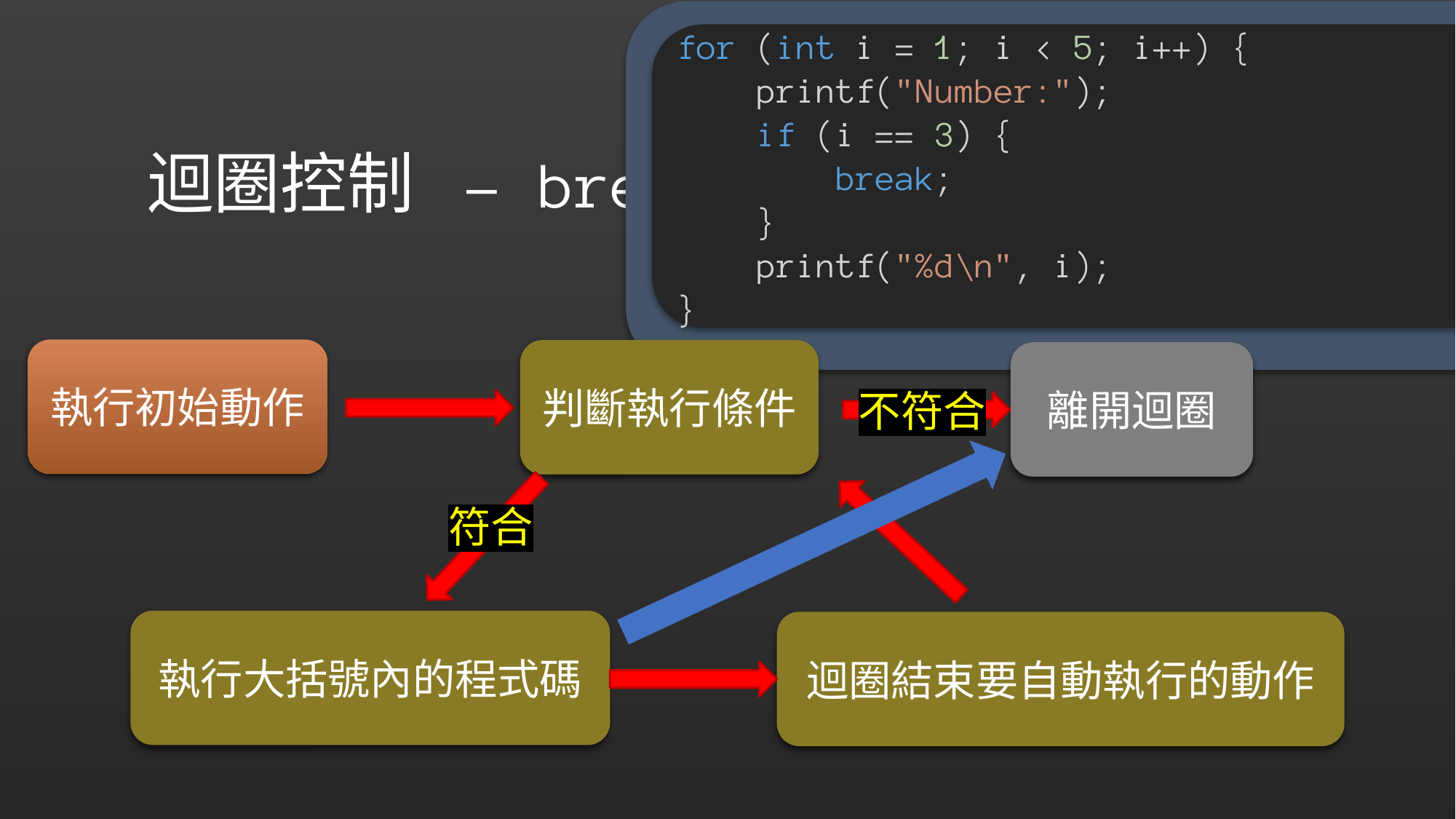

for (int i = 1; i < 5; i++) {
    printf("Number:");
    if (i == 3) {
        break;
    }
    printf("%d\n", i);
}
# 迴圈控制 - break

執行初始動作
判斷執行條件
離開迴圈

不符合
1
符合

執行大括號內的程式碼
迴圈結束要自動執行的動作